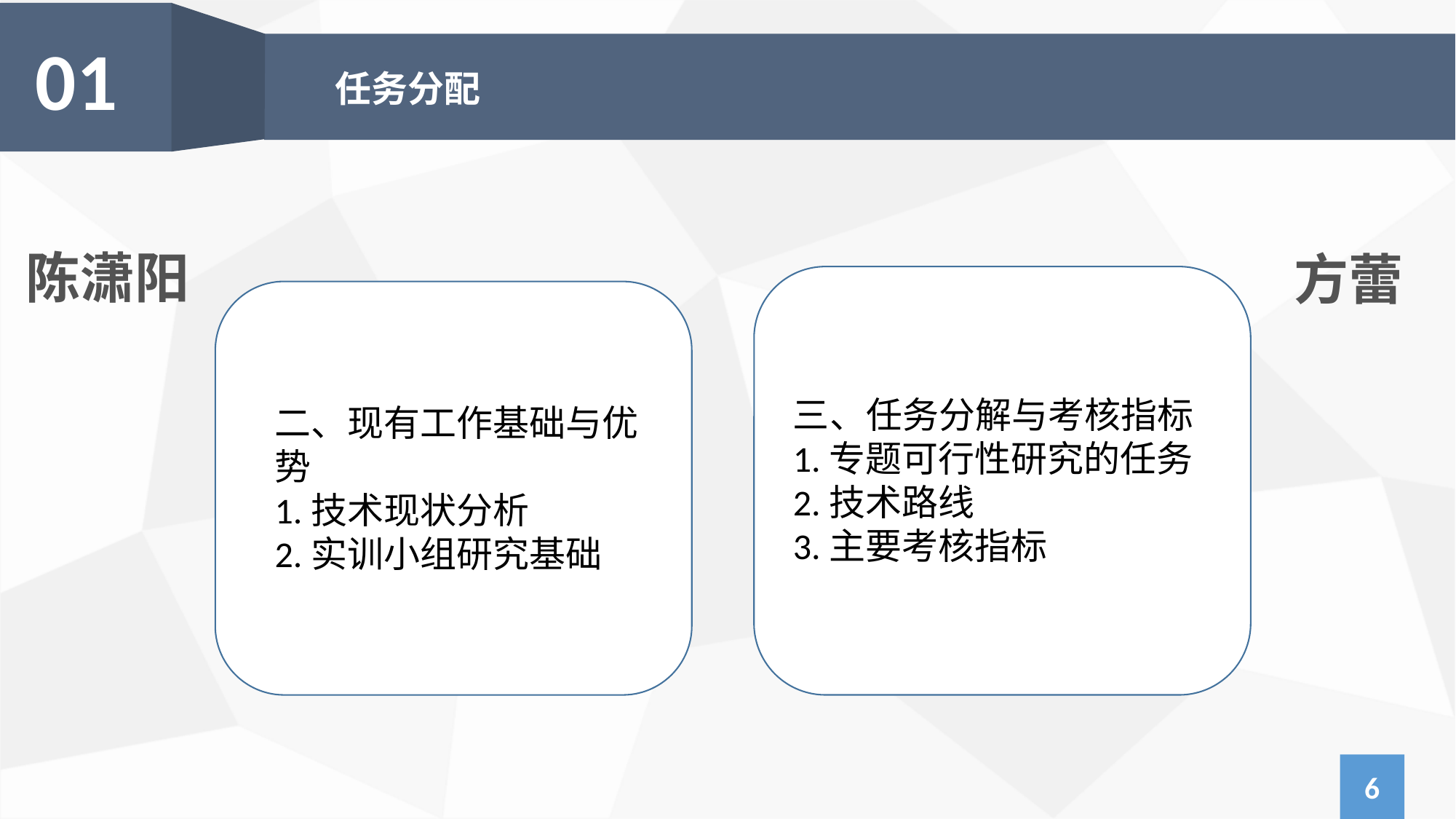

01

任务分配
陈潇阳
方蕾

三、任务分解与考核指标
1.专题可行性研究的任务
2.技术路线
3.主要考核指标
二、现有工作基础与优势
1.技术现状分析
2.实训小组研究基础
6